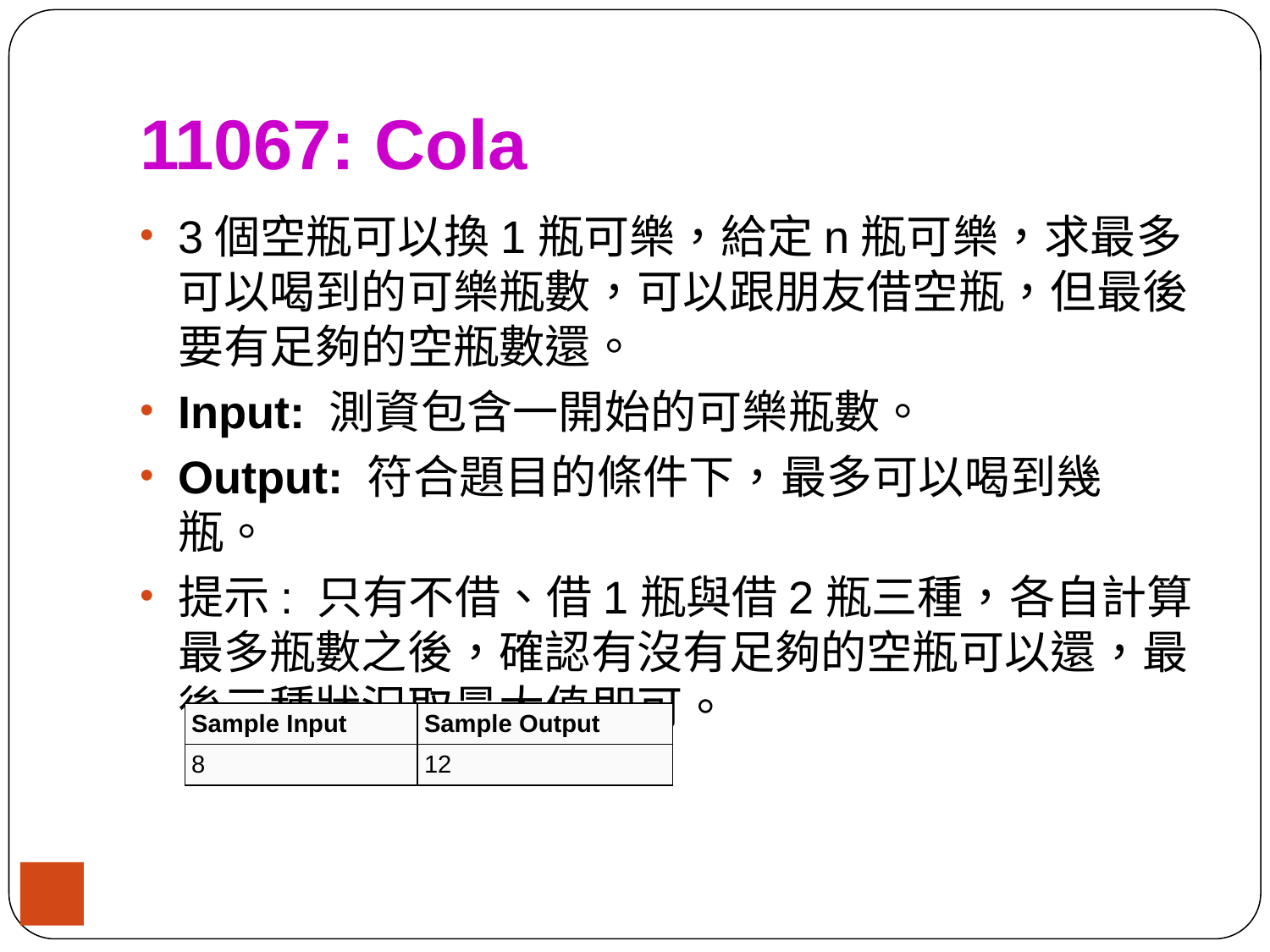

# 11067: Cola
3個空瓶可以換1瓶可樂，給定n瓶可樂，求最多可以喝到的可樂瓶數，可以跟朋友借空瓶，但最後要有足夠的空瓶數還。
Input: 測資包含一開始的可樂瓶數。
Output: 符合題目的條件下，最多可以喝到幾瓶。
提示: 只有不借、借1瓶與借2瓶三種，各自計算最多瓶數之後，確認有沒有足夠的空瓶可以還，最後三種狀況取最大值即可。
| Sample Input | Sample Output |
| --- | --- |
| 8 | 12 |